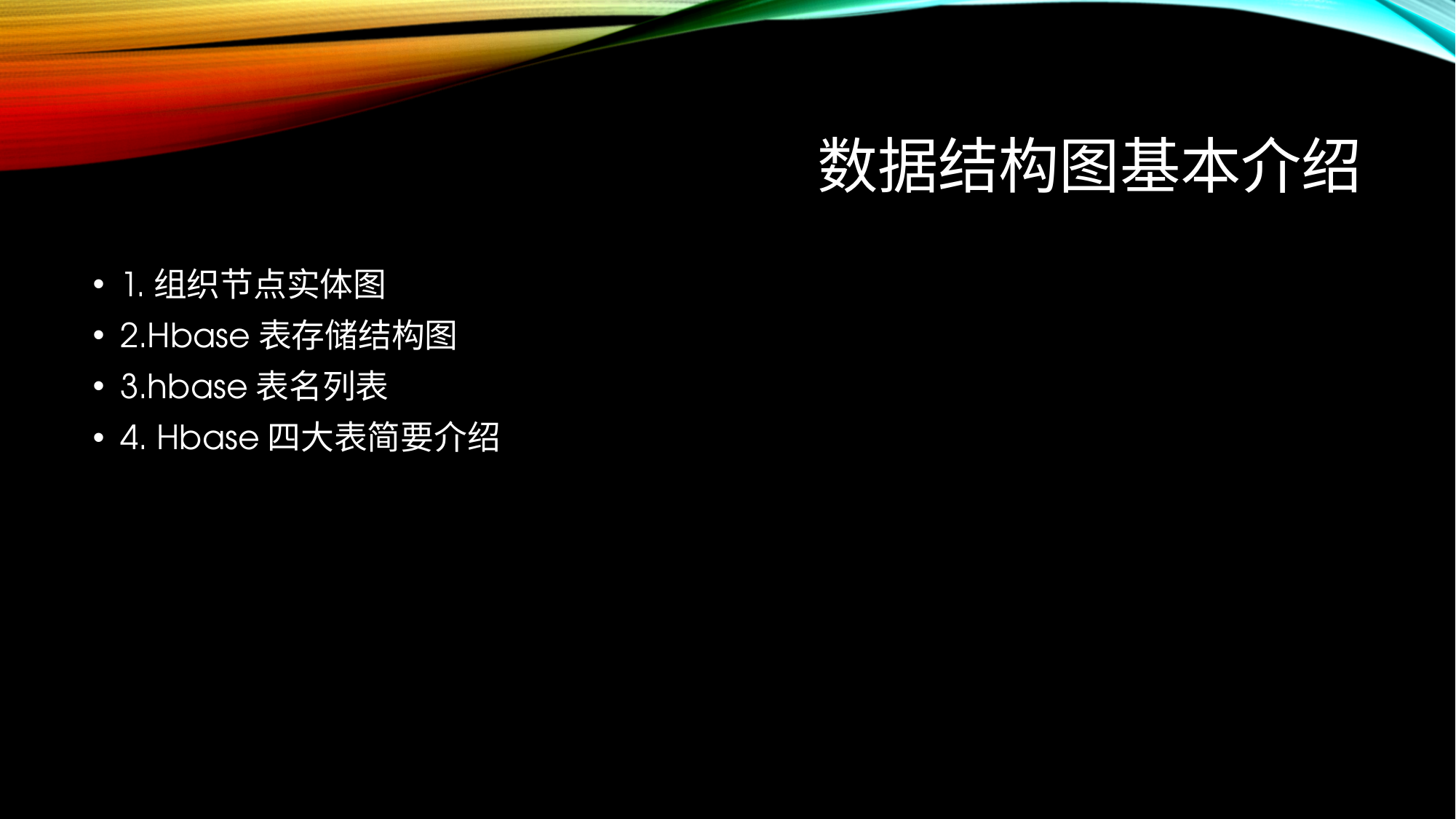

# 数据结构图基本介绍
1.组织节点实体图
2.Hbase表存储结构图
3.hbase表名列表
4. Hbase四大表简要介绍